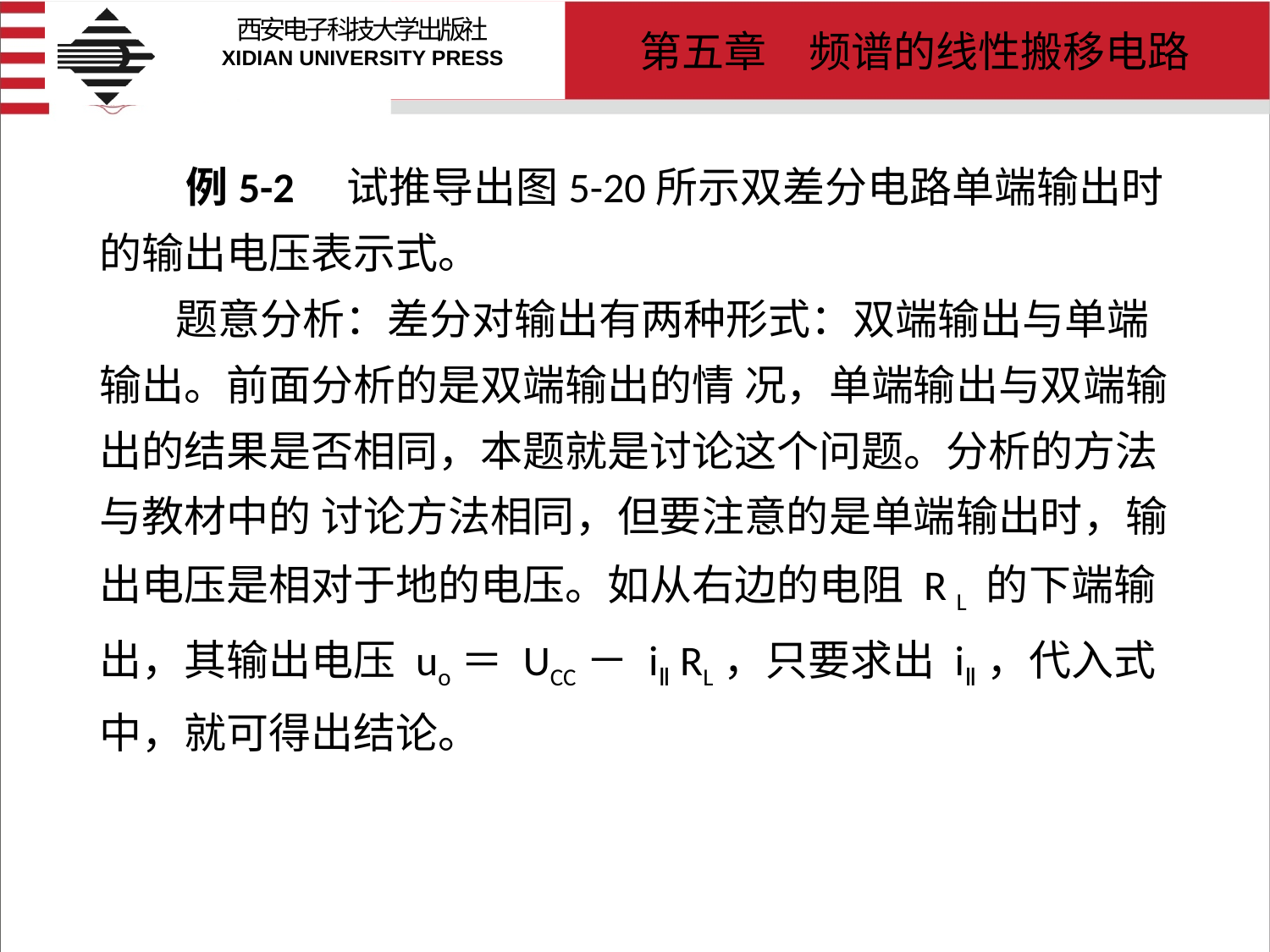

# 例5-2　试推导出图5-20所示双差分电路单端输出时的输出电压表示式。 题意分析：差分对输出有两种形式：双端输出与单端输出。前面分析的是双端输出的情 况，单端输出与双端输出的结果是否相同，本题就是讨论这个问题。分析的方法与教材中的 讨论方法相同，但要注意的是单端输出时，输出电压是相对于地的电压。如从右边的电阻 R L 的下端输出，其输出电压 uo＝ UCC－ iⅡ RL，只要求出 iⅡ，代入式中，就可得出结论。